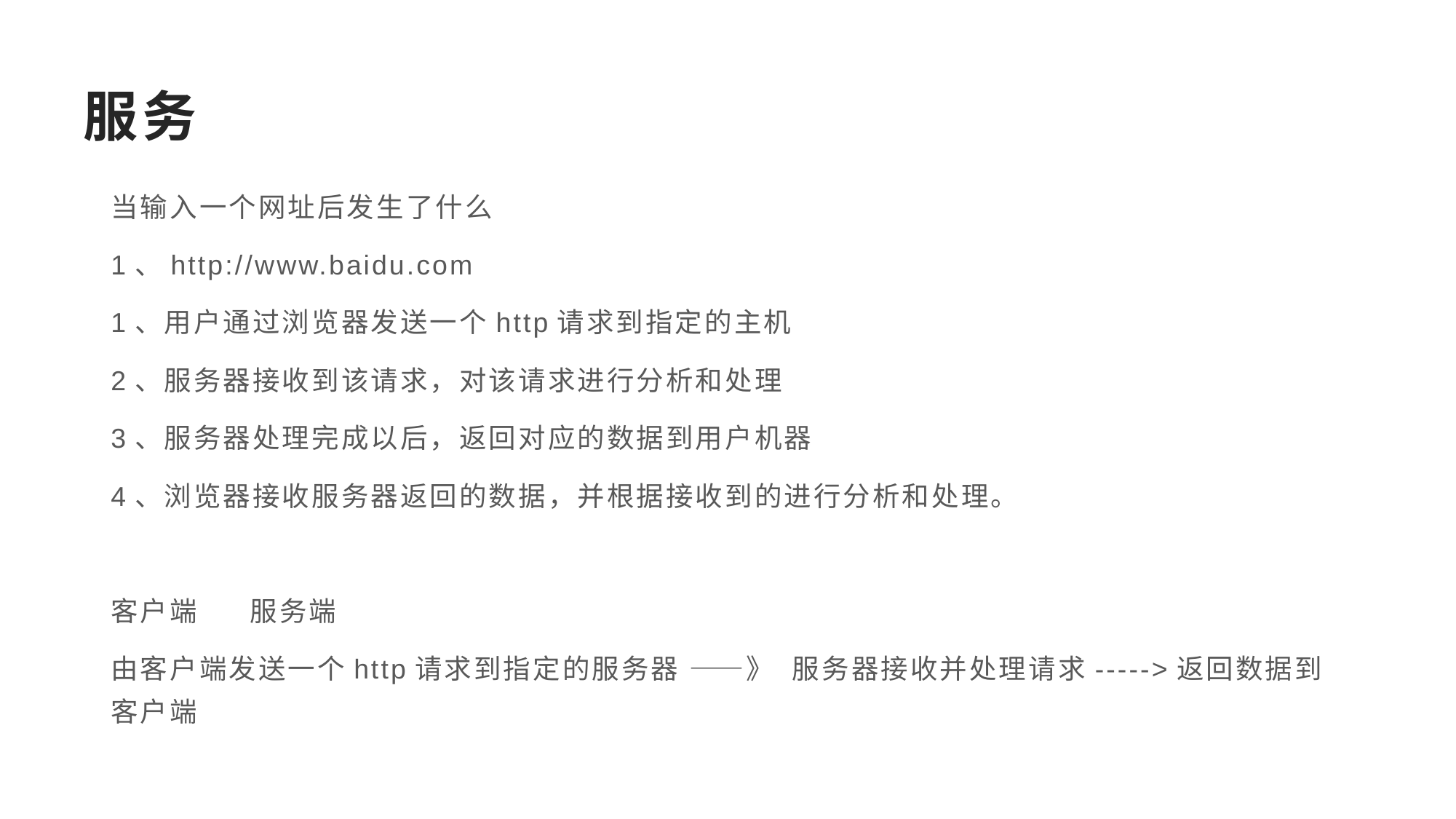

# 服务
当输入一个网址后发生了什么
1、http://www.baidu.com
1、用户通过浏览器发送一个http请求到指定的主机
2、服务器接收到该请求，对该请求进行分析和处理
3、服务器处理完成以后，返回对应的数据到用户机器
4、浏览器接收服务器返回的数据，并根据接收到的进行分析和处理。

客户端      服务端
由客户端发送一个http请求到指定的服务器 ——》  服务器接收并处理请求----->返回数据到客户端